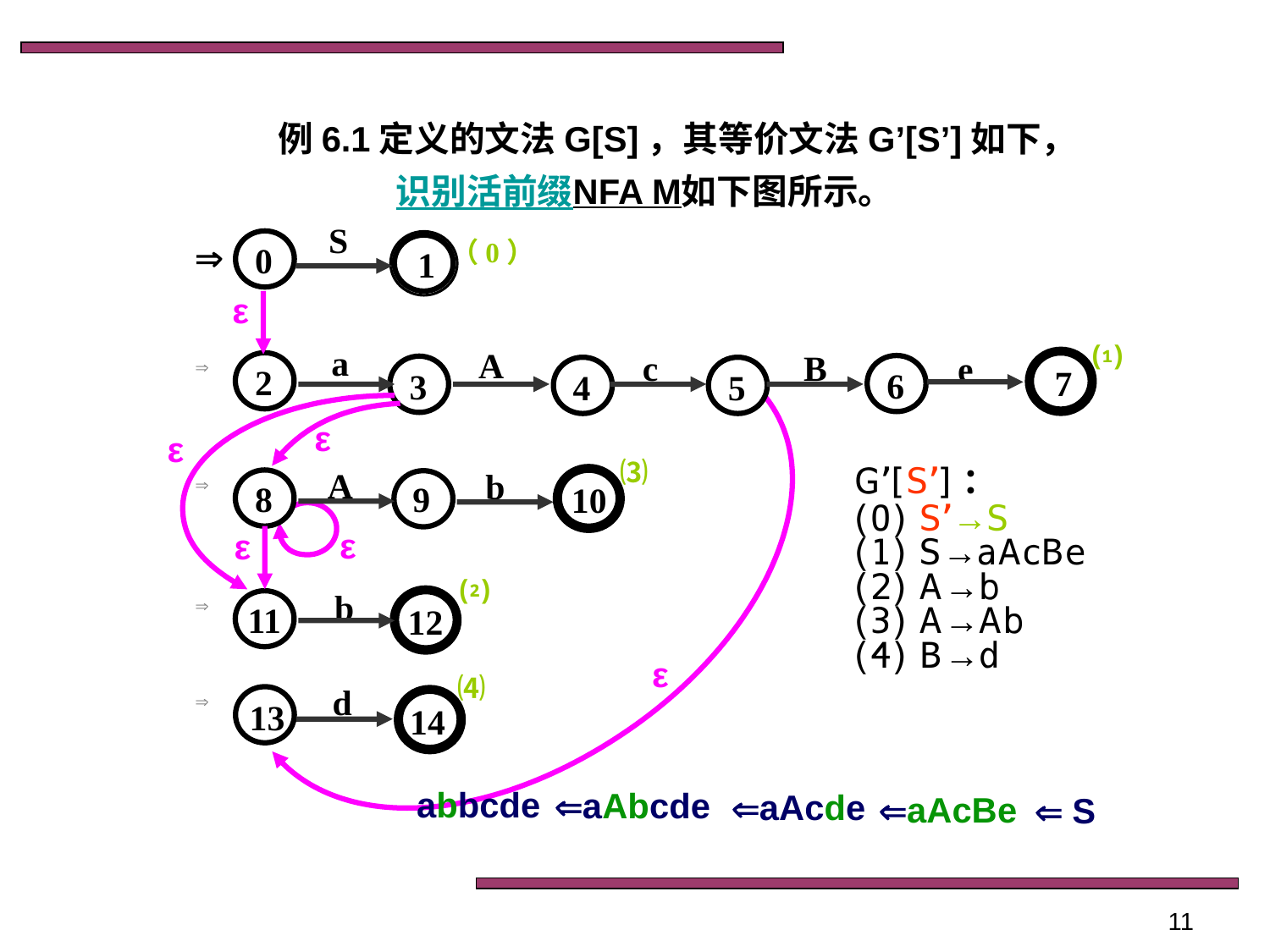

例6.1定义的文法G[S]，其等价文法G’[S’]如下，识别活前缀NFA M如下图所示。
S
⇒
（0）

1
0

ε

⑴
a
A
c
B
e

7
⇒

2

6

3

4

5

ε
ε
⑶
A
b

⇒

8

9
10

ε
ε

⑵
b

⇒

11
12

ε
⑷
d
⇒

13

14

| G’[S’]： (0) S’→S (1) S→aAcBe (2) A→b (3) A→Ab (4) B→d |
| --- |
abbcde
⇐aAbcde
⇐aAcde
⇐aAcBe
⇐ S
11